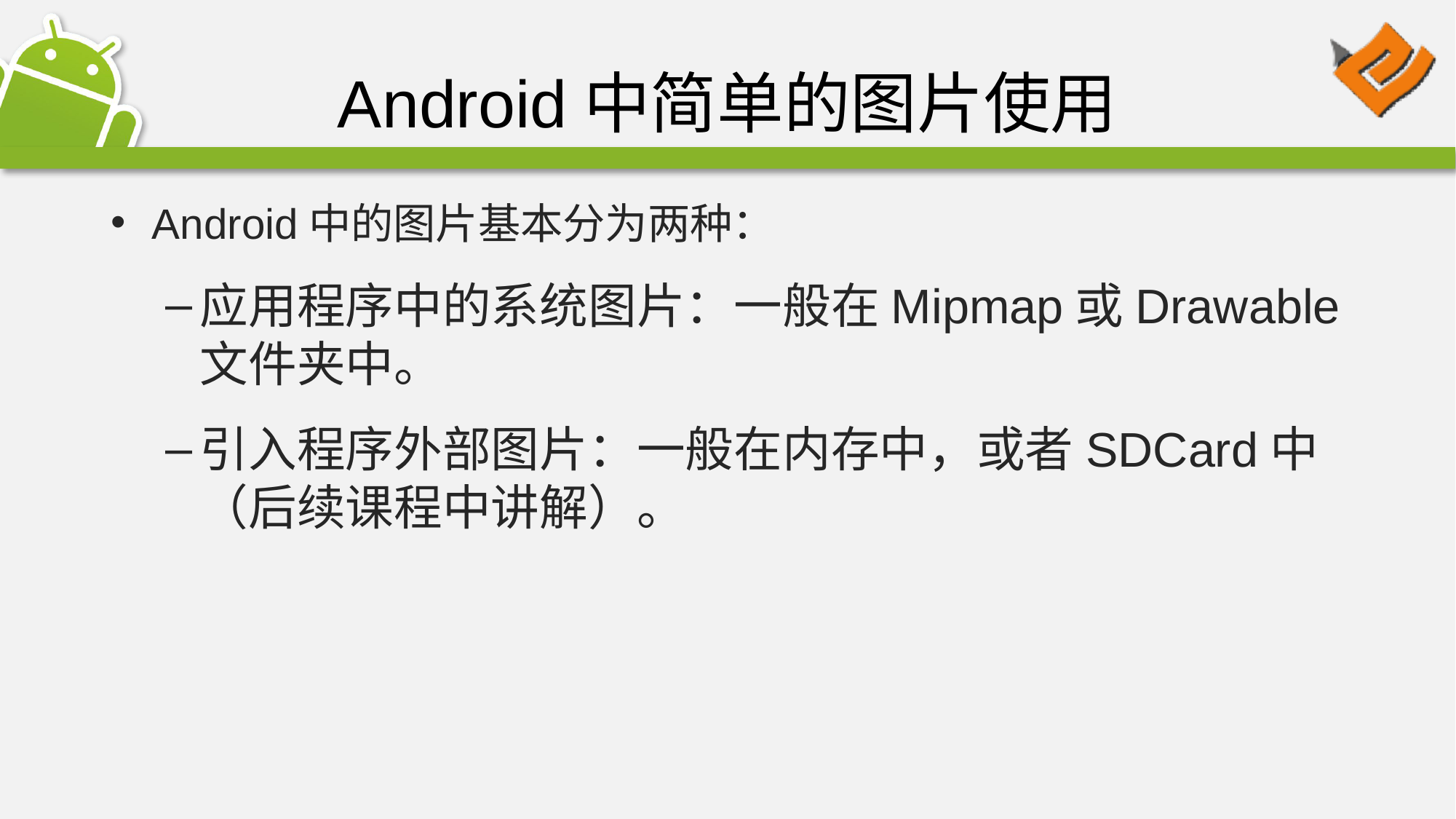

# Android中简单的图片使用
Android中的图片基本分为两种：
应用程序中的系统图片：一般在Mipmap或Drawable文件夹中。
引入程序外部图片：一般在内存中，或者SDCard中（后续课程中讲解）。